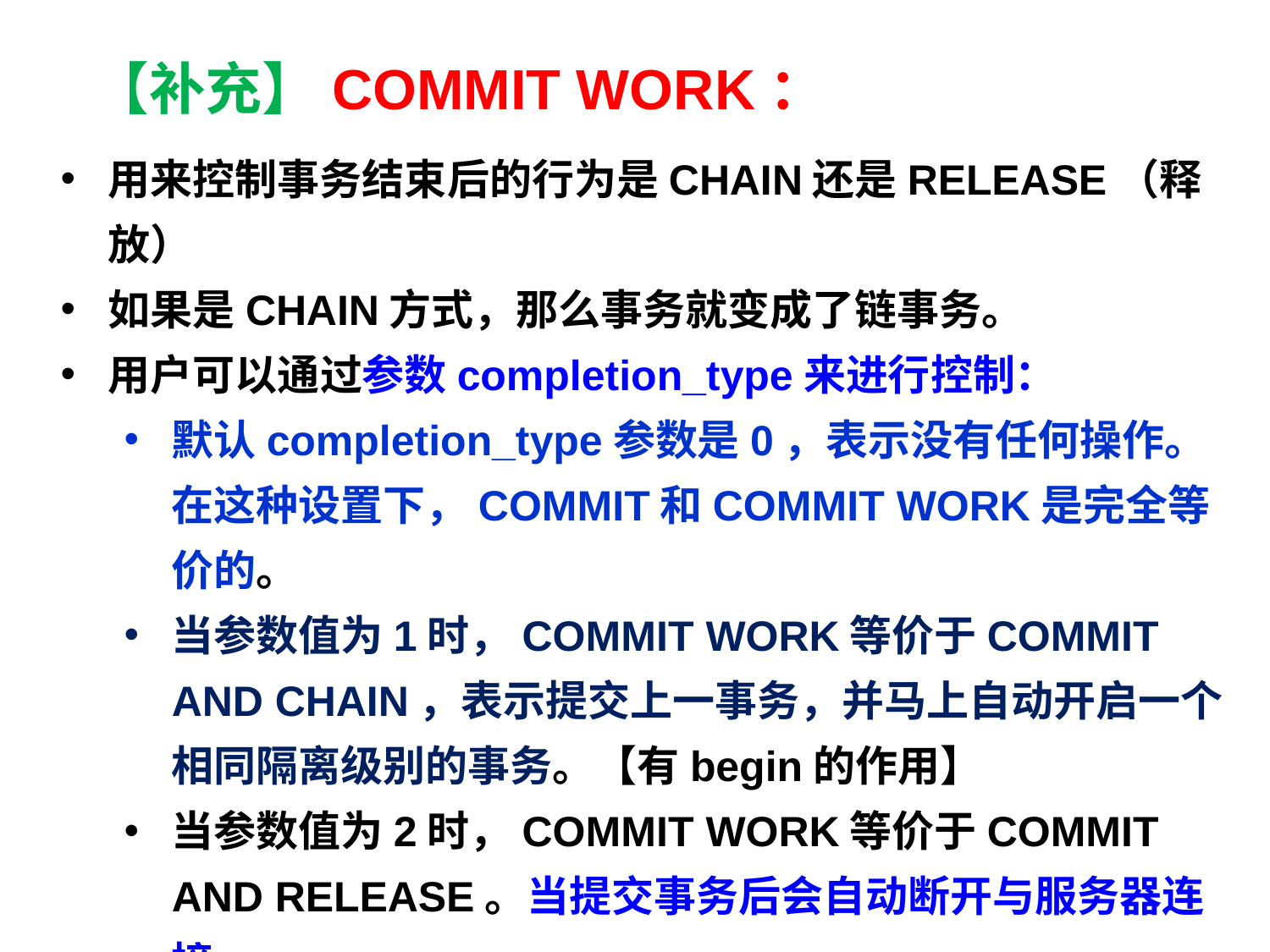

【补充】COMMIT WORK：
用来控制事务结束后的行为是CHAIN还是RELEASE（释放）
如果是CHAIN方式，那么事务就变成了链事务。
用户可以通过参数completion_type来进行控制：
默认completion_type参数是0，表示没有任何操作。在这种设置下，COMMIT和COMMIT WORK是完全等价的。
当参数值为1时，COMMIT WORK等价于COMMIT AND CHAIN，表示提交上一事务，并马上自动开启一个相同隔离级别的事务。【有begin的作用】
当参数值为2时，COMMIT WORK等价于COMMIT AND RELEASE。当提交事务后会自动断开与服务器连接。